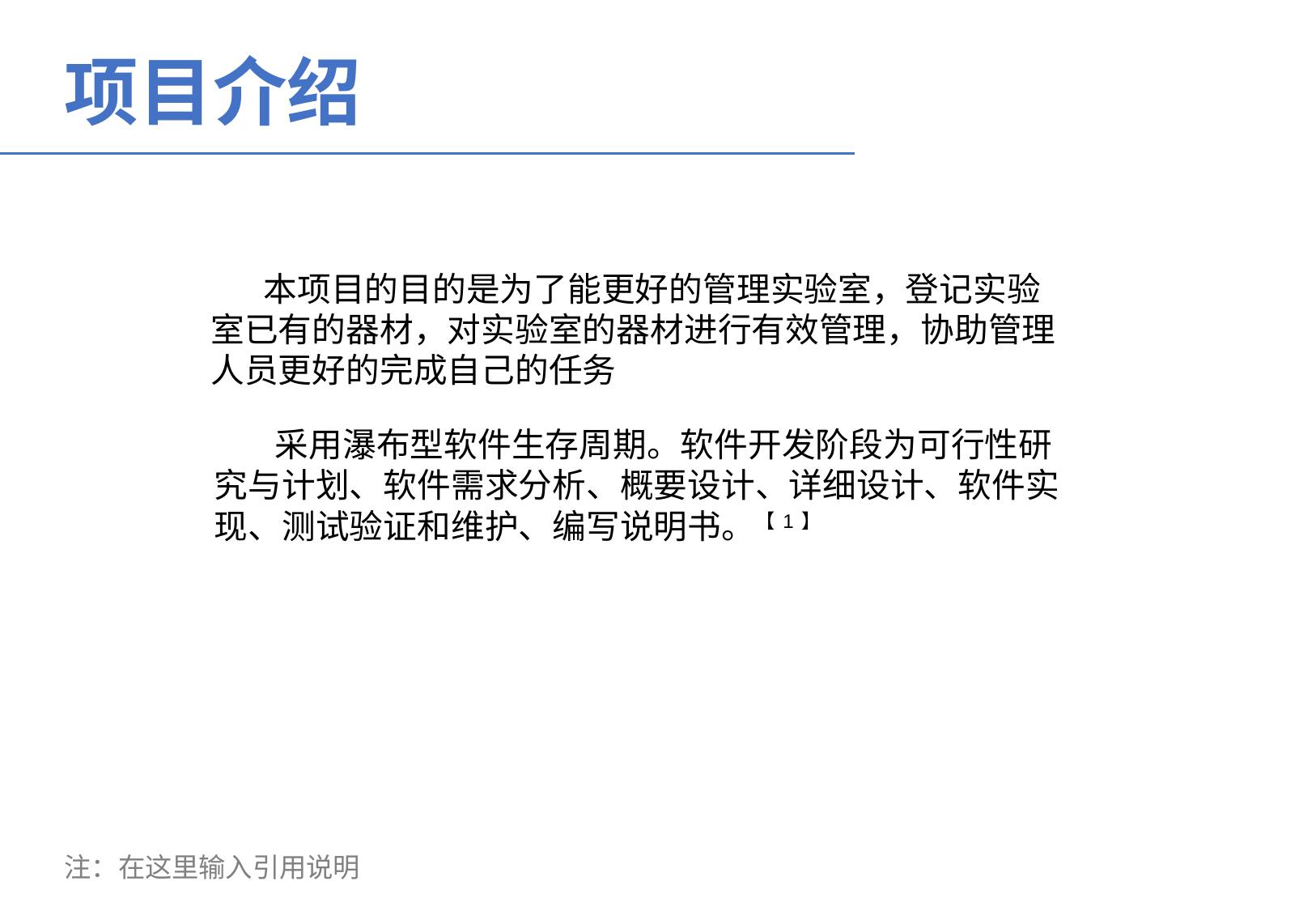

项目介绍
          本项目的目的是为了能更好的管理实验室，登记实验室已有的器材，对实验室的器材进行有效管理，协助管理人员更好的完成自己的任务
       采用瀑布型软件生存周期。软件开发阶段为可行性研究与计划、软件需求分析、概要设计、详细设计、软件实现、测试验证和维护、编写说明书。【1】
注：在这里输入引用说明